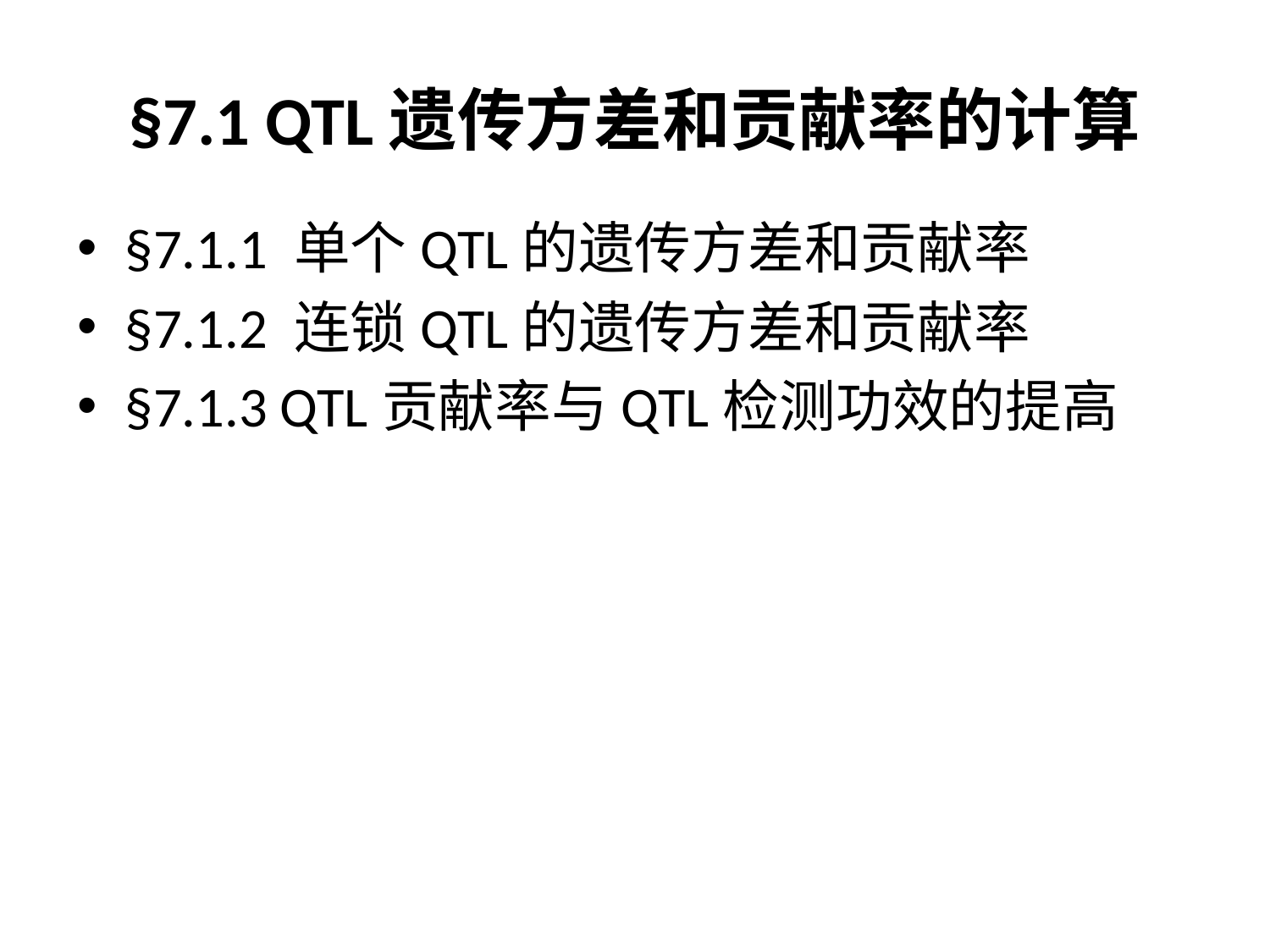

# §7.1 QTL遗传方差和贡献率的计算
§7.1.1 单个QTL的遗传方差和贡献率
§7.1.2 连锁QTL的遗传方差和贡献率
§7.1.3 QTL贡献率与QTL检测功效的提高